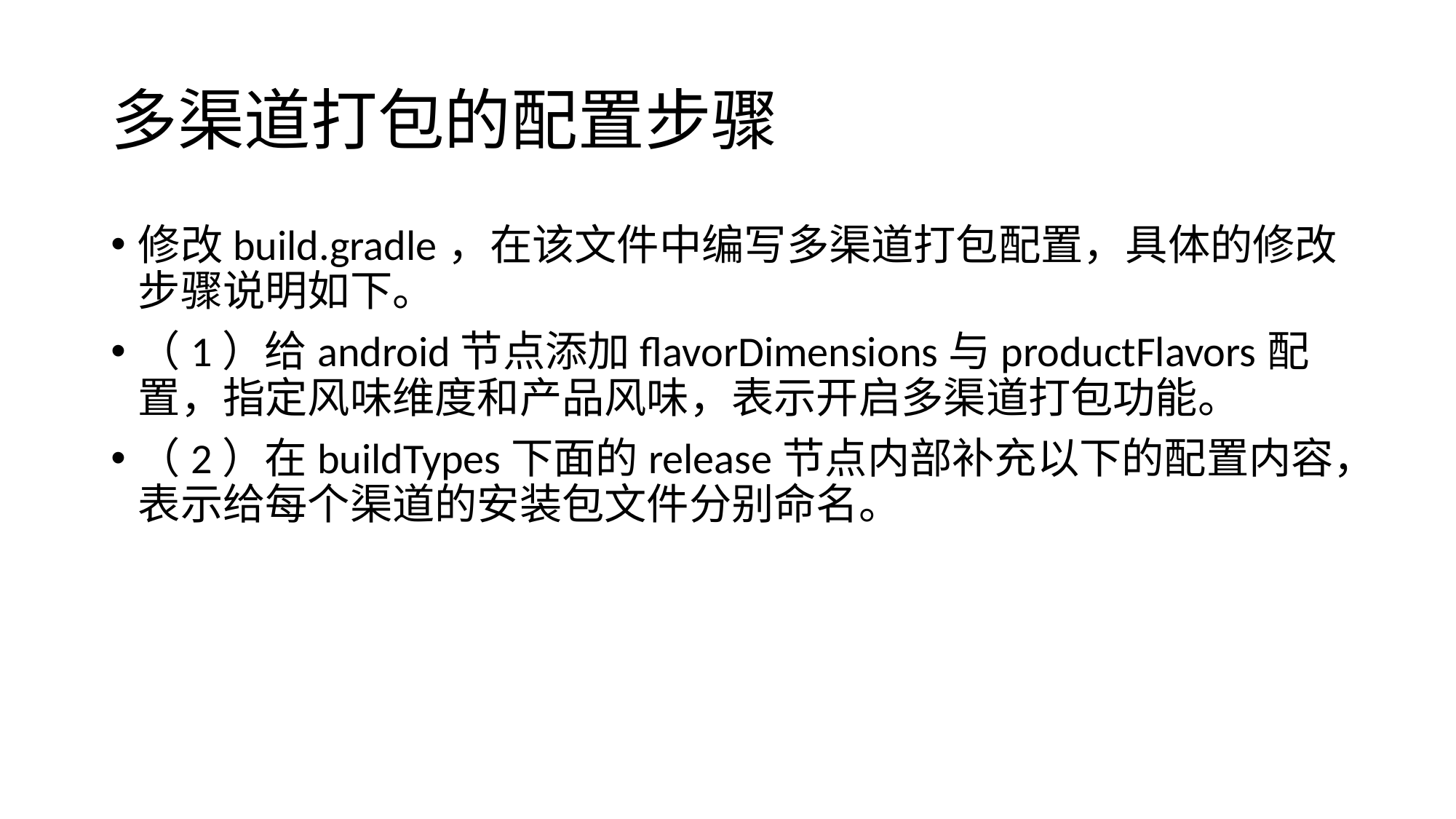

# 多渠道打包的配置步骤
修改build.gradle，在该文件中编写多渠道打包配置，具体的修改步骤说明如下。
（1）给android节点添加flavorDimensions与productFlavors配置，指定风味维度和产品风味，表示开启多渠道打包功能。
（2）在buildTypes下面的release节点内部补充以下的配置内容，表示给每个渠道的安装包文件分别命名。